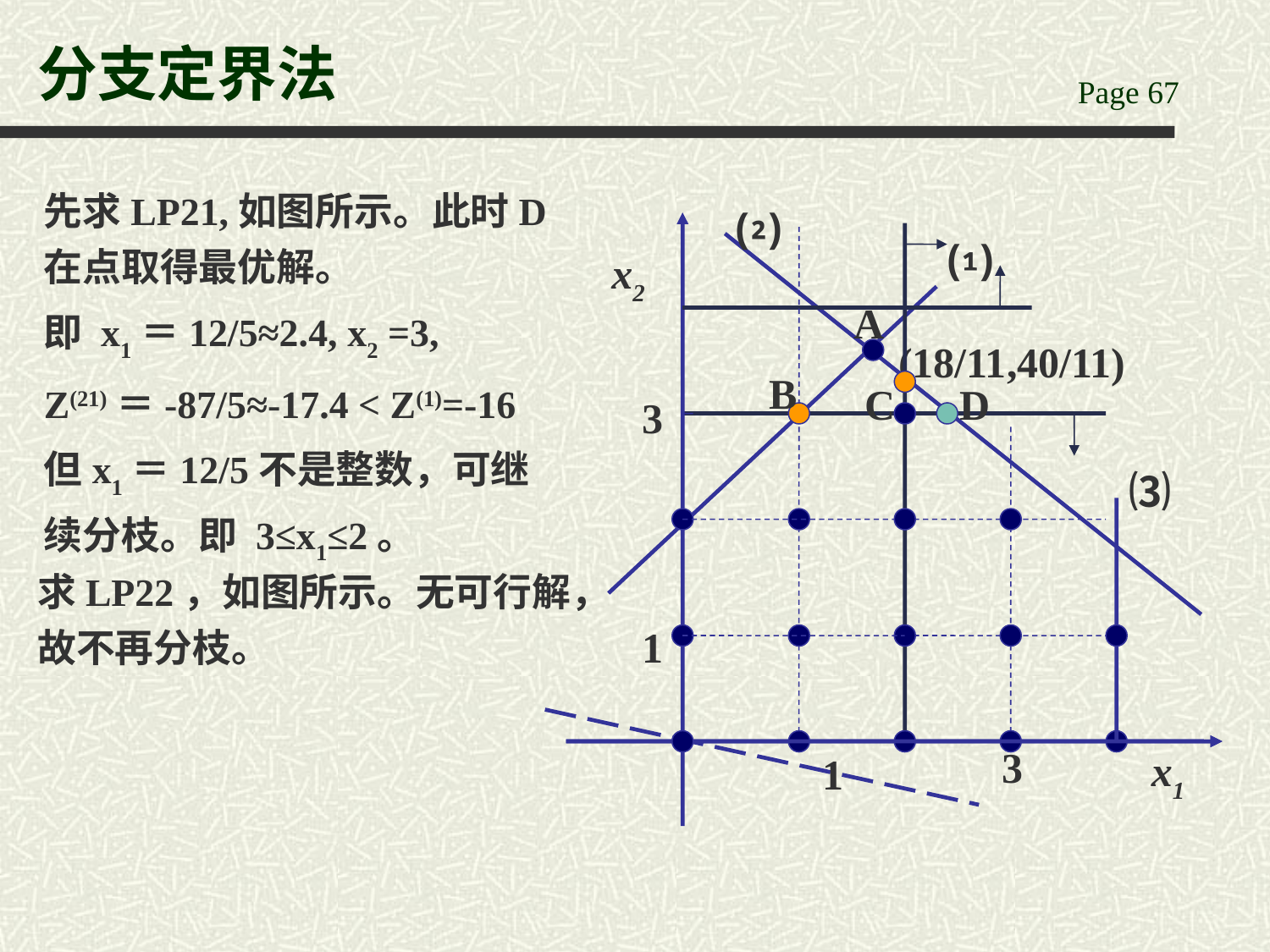

# 分支定界法
先求LP21,如图所示。此时D 在点取得最优解。
即 x1＝12/5≈2.4, x2 =3,
Z(21)＝-87/5≈-17.4 < Z(1)=-16
但x1＝12/5不是整数，可继续分枝。即 3≤x1≤2。
⑵

⑴

x2

A

(18/11,40/11)

B
C

D
3

⑶

求LP22，如图所示。无可行解，故不再分枝。
1

3
x1

1